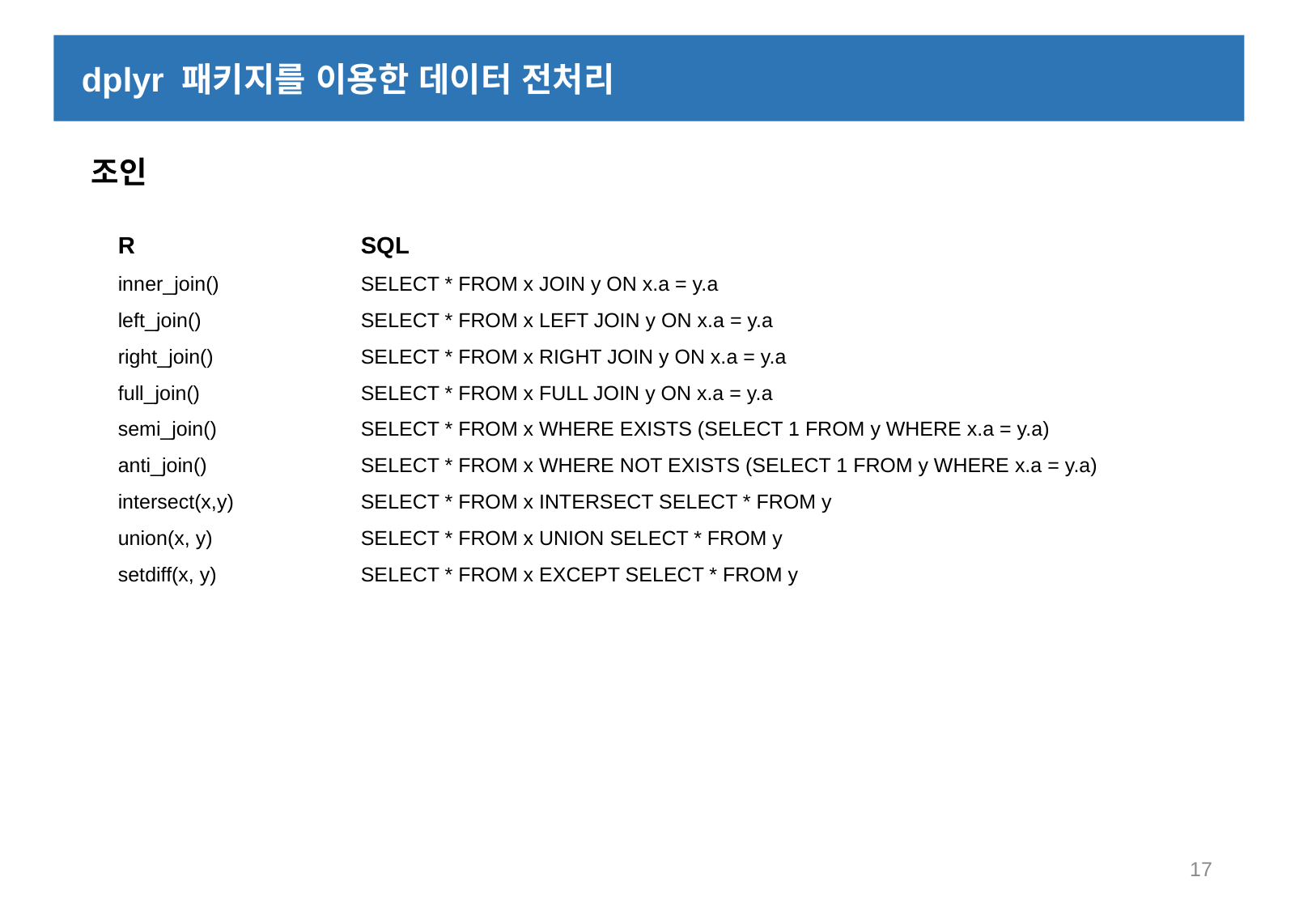

dplyr 패키지를 이용한 데이터 전처리

 조인
R		SQL
inner_join()		SELECT * FROM x JOIN y ON x.a = y.a
left_join()		SELECT * FROM x LEFT JOIN y ON x.a = y.a
right_join()		SELECT * FROM x RIGHT JOIN y ON x.a = y.a
full_join()		SELECT * FROM x FULL JOIN y ON x.a = y.a
semi_join()		SELECT * FROM x WHERE EXISTS (SELECT 1 FROM y WHERE x.a = y.a)
anti_join()		SELECT * FROM x WHERE NOT EXISTS (SELECT 1 FROM y WHERE x.a = y.a)
intersect(x,y)		SELECT * FROM x INTERSECT SELECT * FROM y
union(x, y)		SELECT * FROM x UNION SELECT * FROM y
setdiff(x, y)		SELECT * FROM x EXCEPT SELECT * FROM y
17